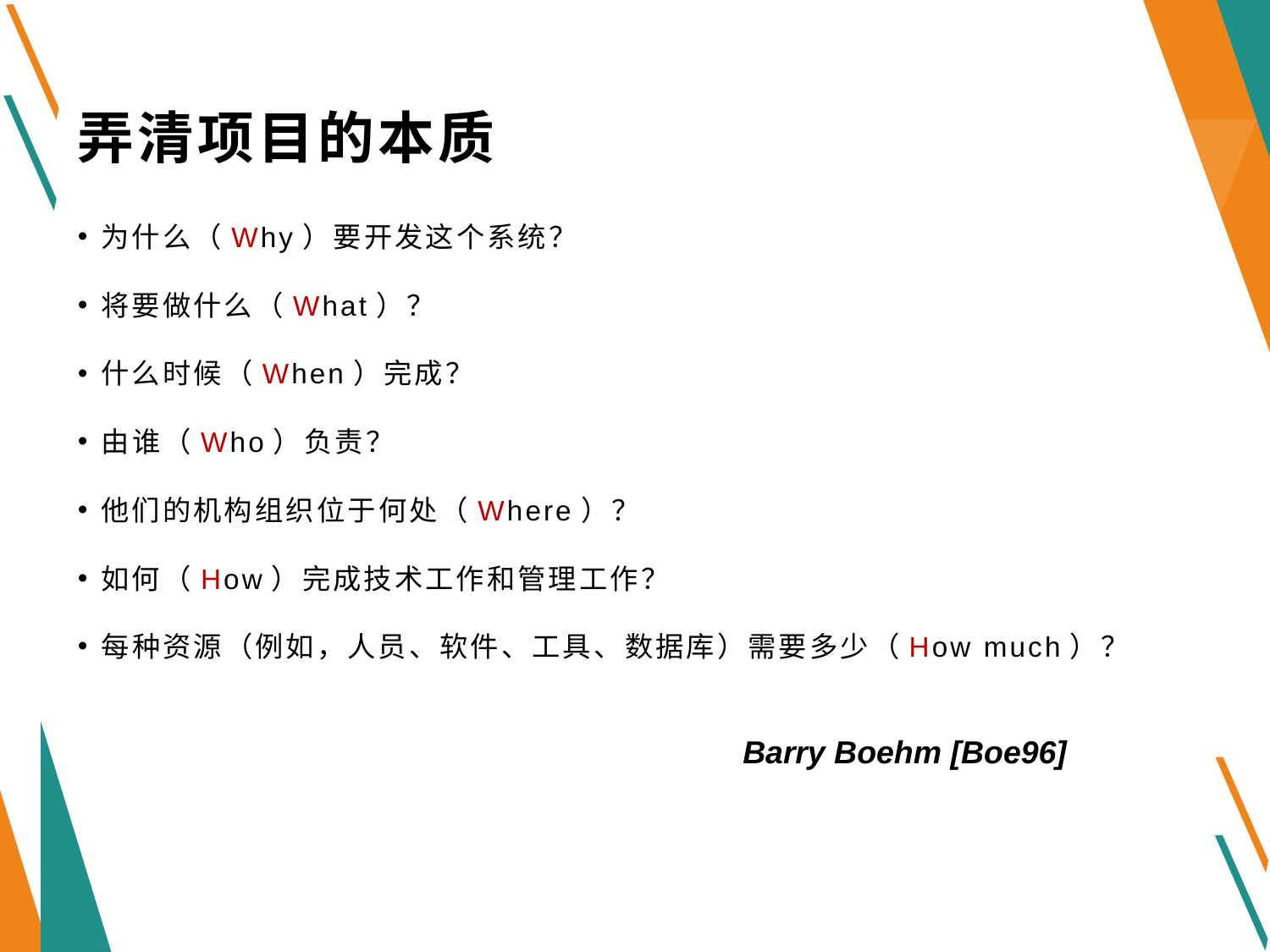

# 弄清项目的本质
为什么（Why）要开发这个系统？
将要做什么（What）？
什么时候（When）完成？
由谁（Who）负责？
他们的机构组织位于何处（Where）？
如何（How）完成技术工作和管理工作？
每种资源（例如，人员、软件、工具、数据库）需要多少（How much）？
Barry Boehm [Boe96]
18